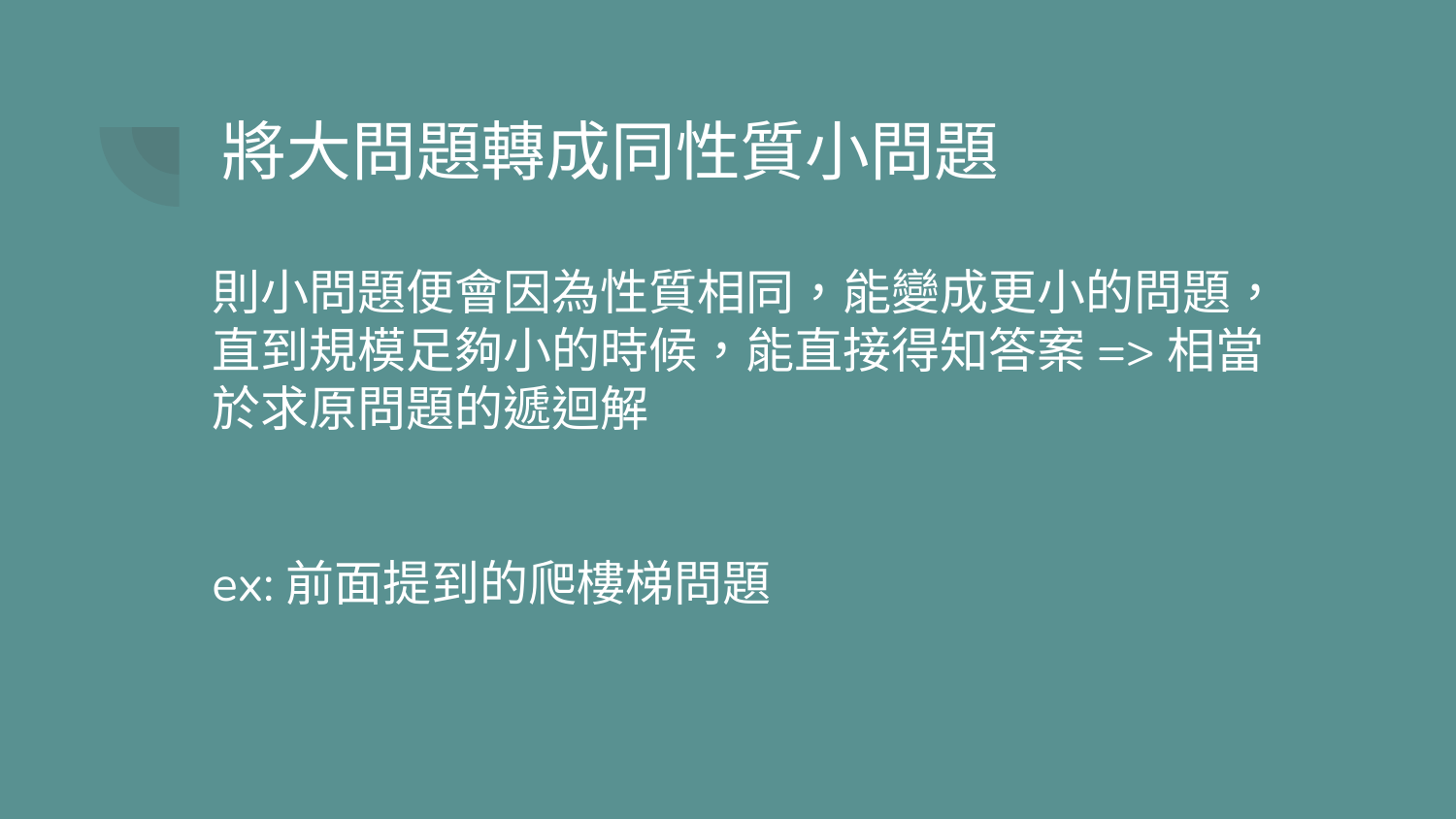

# 將大問題轉成同性質小問題
則小問題便會因為性質相同，能變成更小的問題，直到規模足夠小的時候，能直接得知答案=>相當於求原問題的遞迴解

ex:前面提到的爬樓梯問題